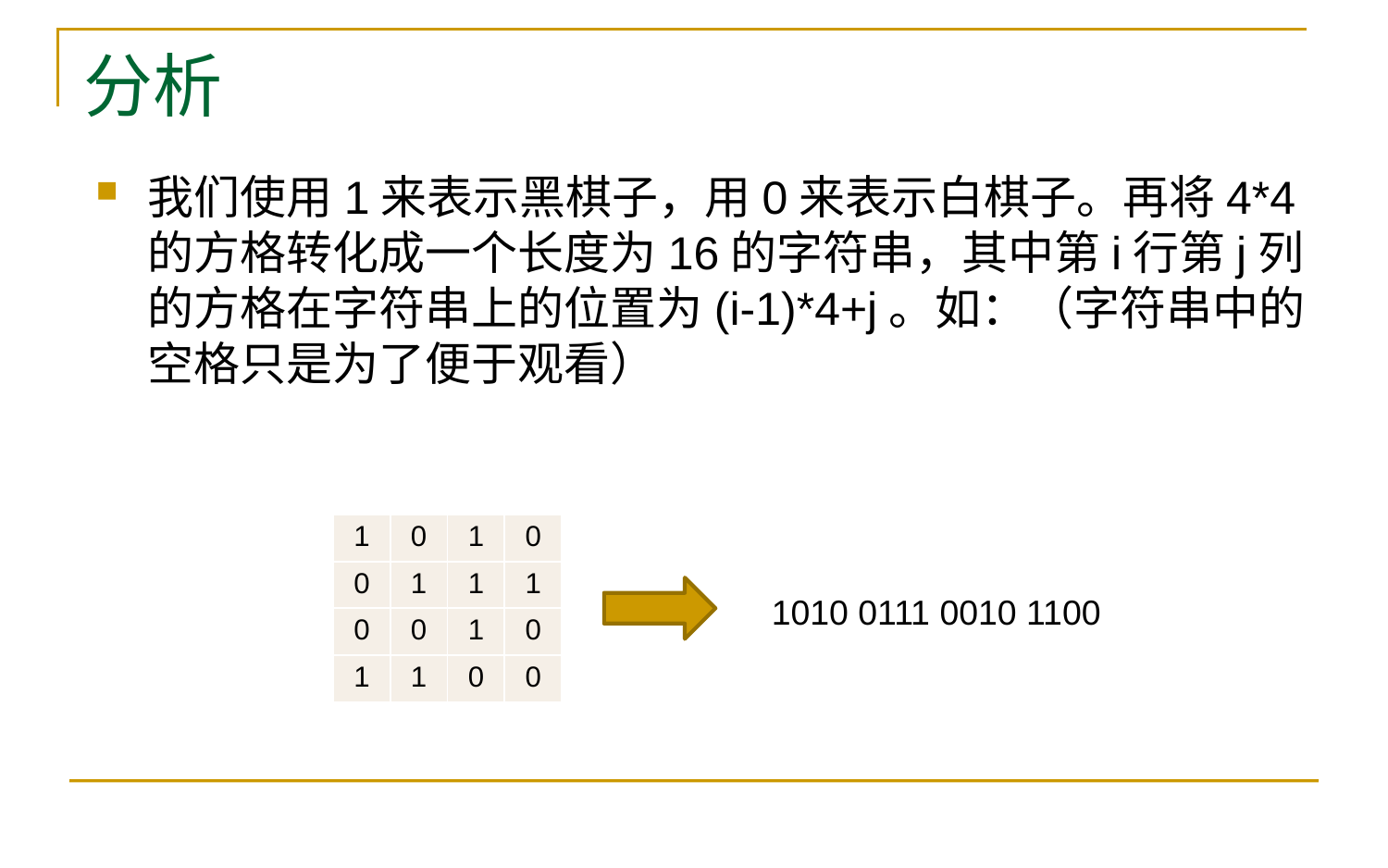

# 分析
我们使用1来表示黑棋子，用0来表示白棋子。再将4*4的方格转化成一个长度为16的字符串，其中第i行第j列的方格在字符串上的位置为(i-1)*4+j。如：（字符串中的空格只是为了便于观看）
| 1 | 0 | 1 | 0 |
| --- | --- | --- | --- |
| 0 | 1 | 1 | 1 |
| 0 | 0 | 1 | 0 |
| 1 | 1 | 0 | 0 |

1010 0111 0010 1100